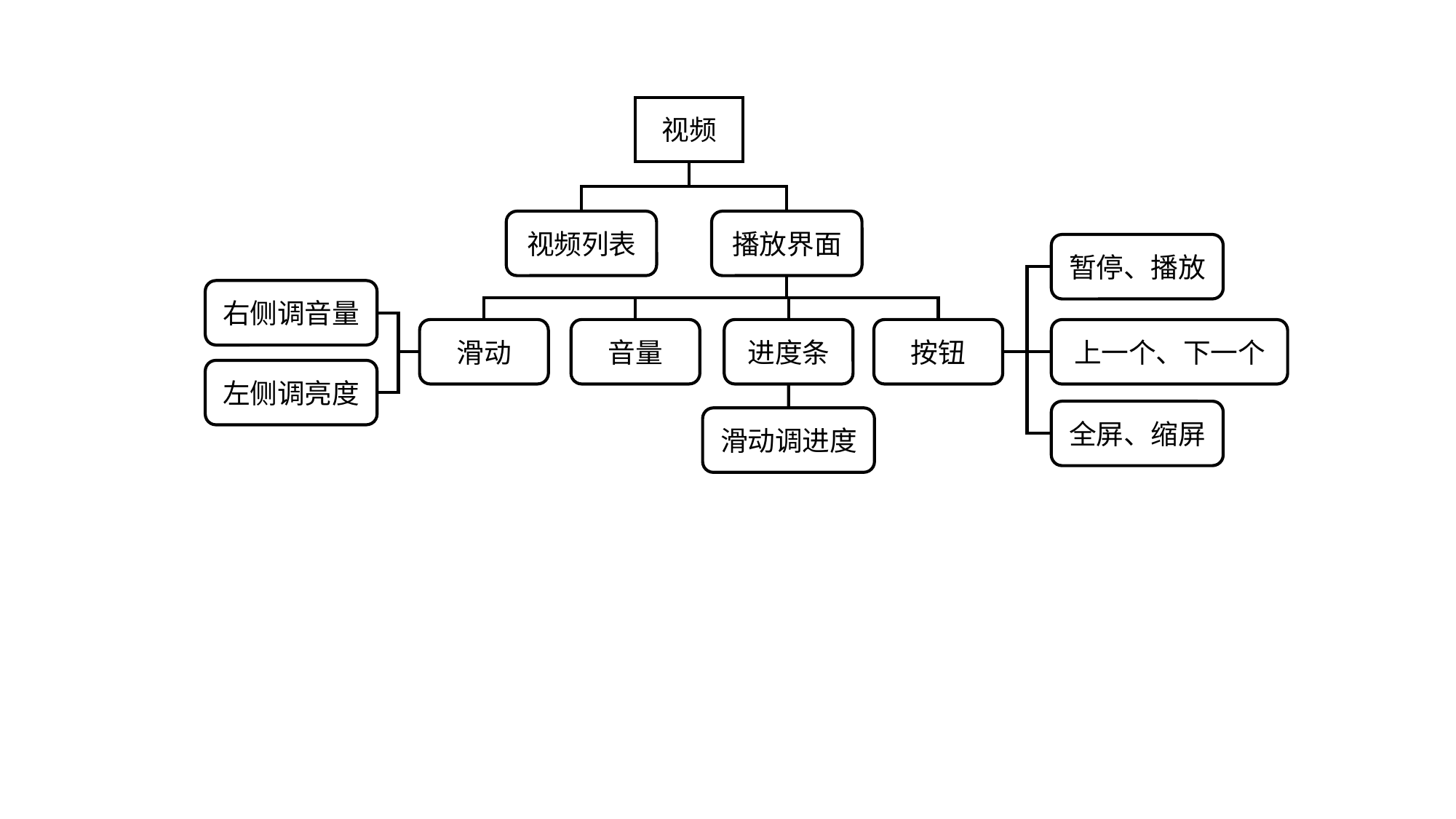

视频
视频列表
播放界面
暂停、播放
右侧调音量
滑动
音量
进度条
按钮
上一个、下一个
左侧调亮度
全屏、缩屏
滑动调进度